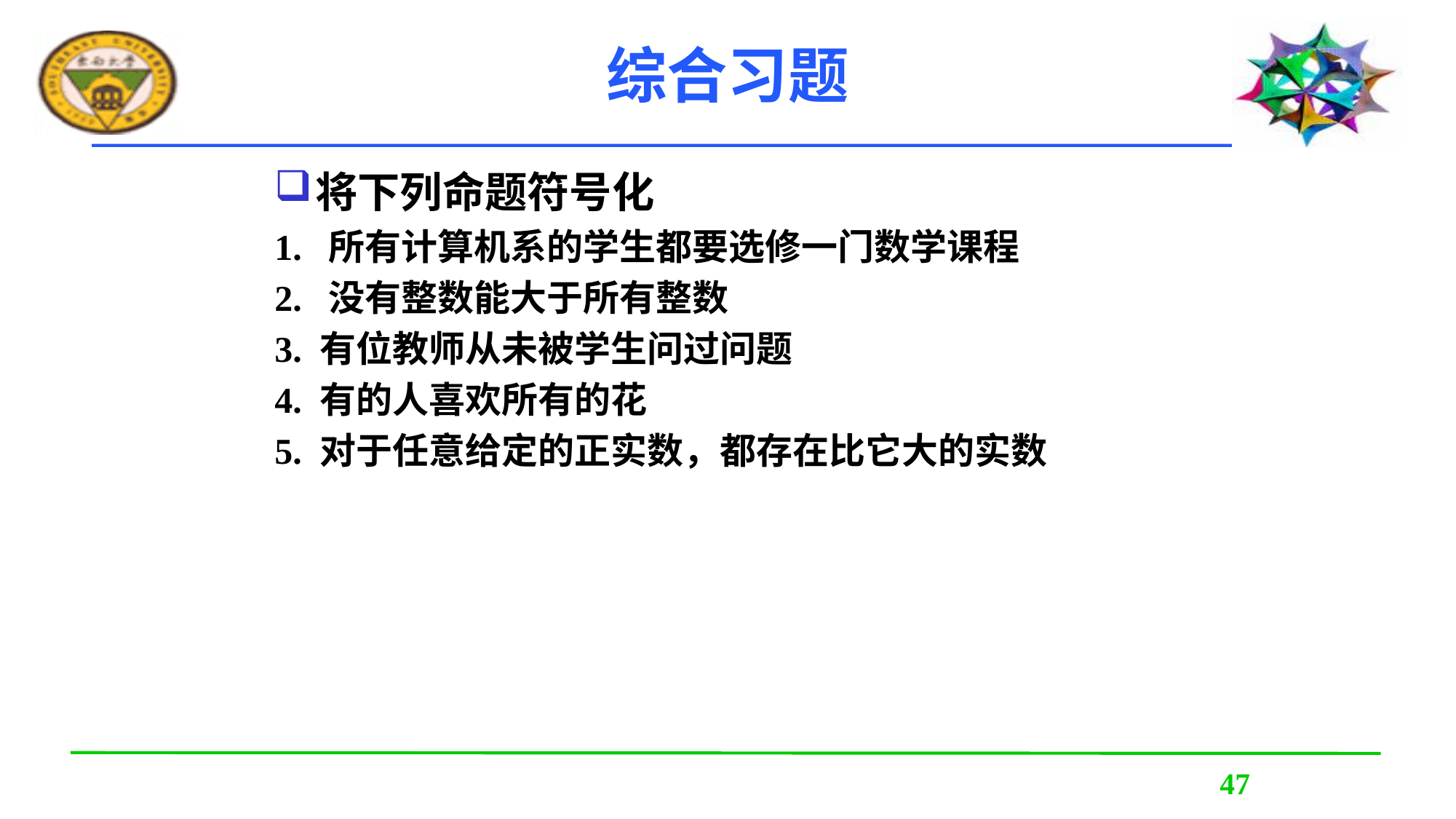

# 综合习题
将下列命题符号化
1.  所有计算机系的学生都要选修一门数学课程
2.  没有整数能大于所有整数
3. 有位教师从未被学生问过问题
4. 有的人喜欢所有的花
5. 对于任意给定的正实数，都存在比它大的实数